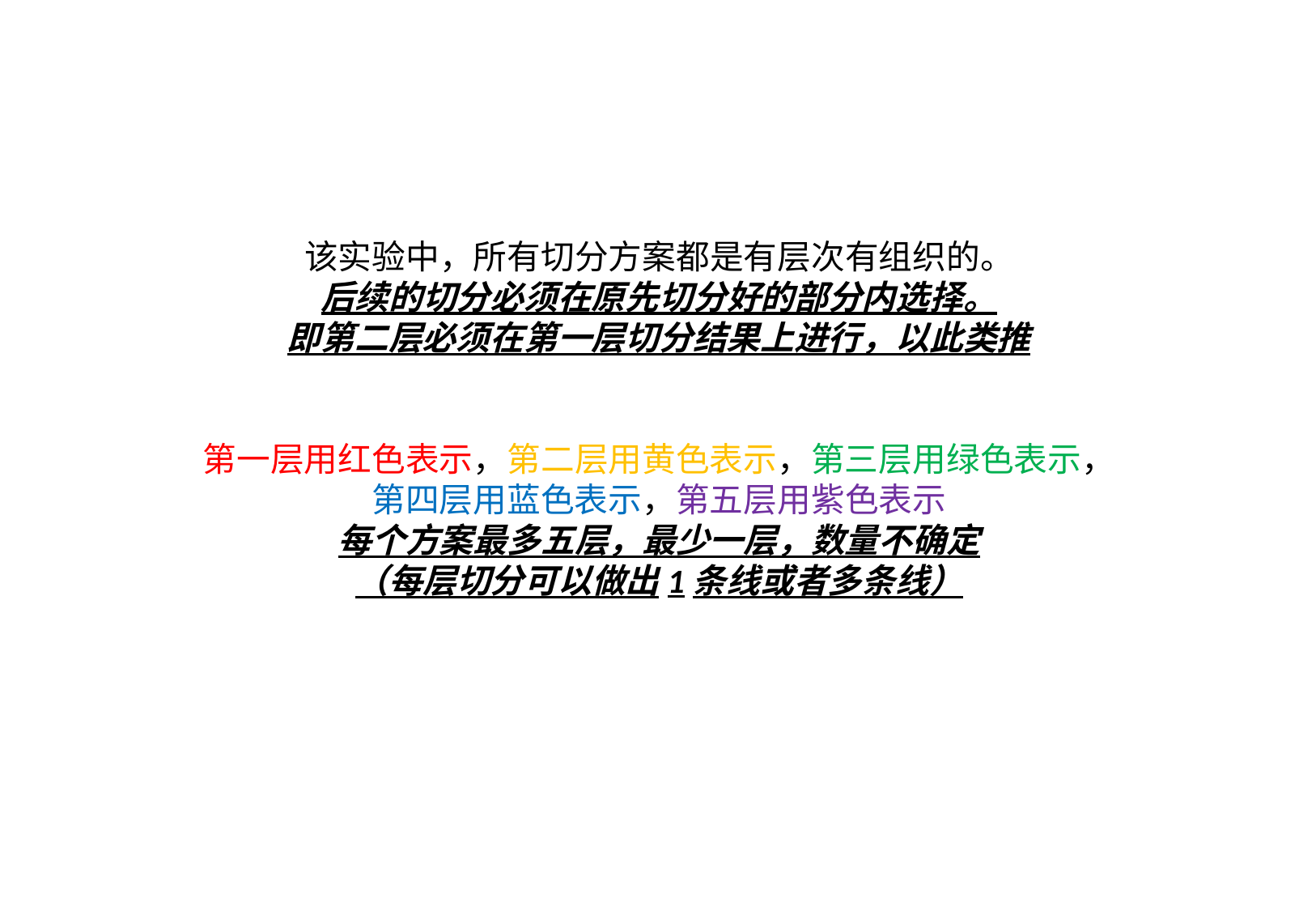

该实验中，所有切分方案都是有层次有组织的。
后续的切分必须在原先切分好的部分内选择。
即第二层必须在第一层切分结果上进行，以此类推

第一层用红色表示，第二层用黄色表示，第三层用绿色表示，
第四层用蓝色表示，第五层用紫色表示
每个方案最多五层，最少一层，数量不确定
（每层切分可以做出1条线或者多条线）